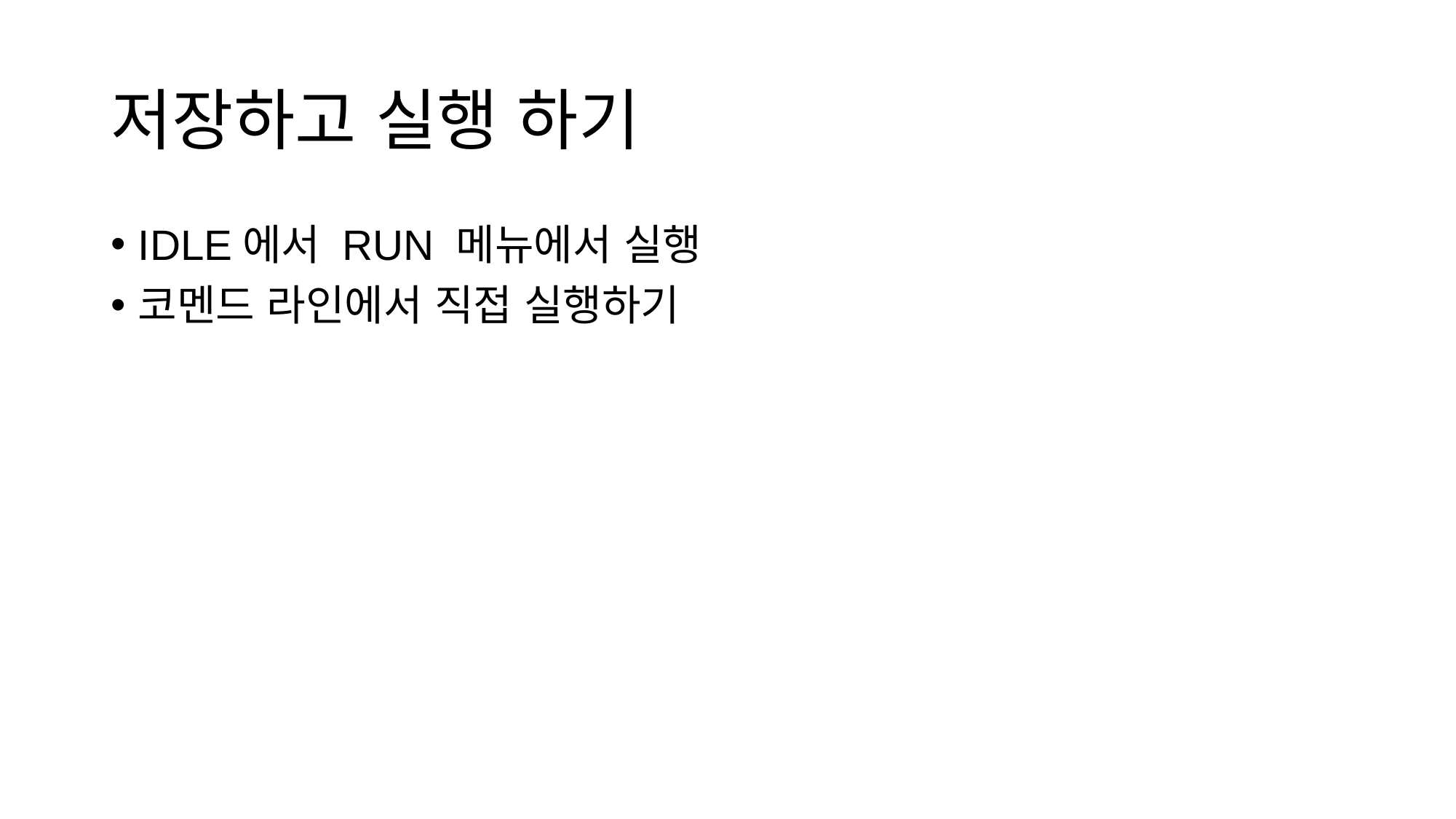

# 저장하고 실행 하기
IDLE에서 RUN 메뉴에서 실행
코멘드 라인에서 직접 실행하기